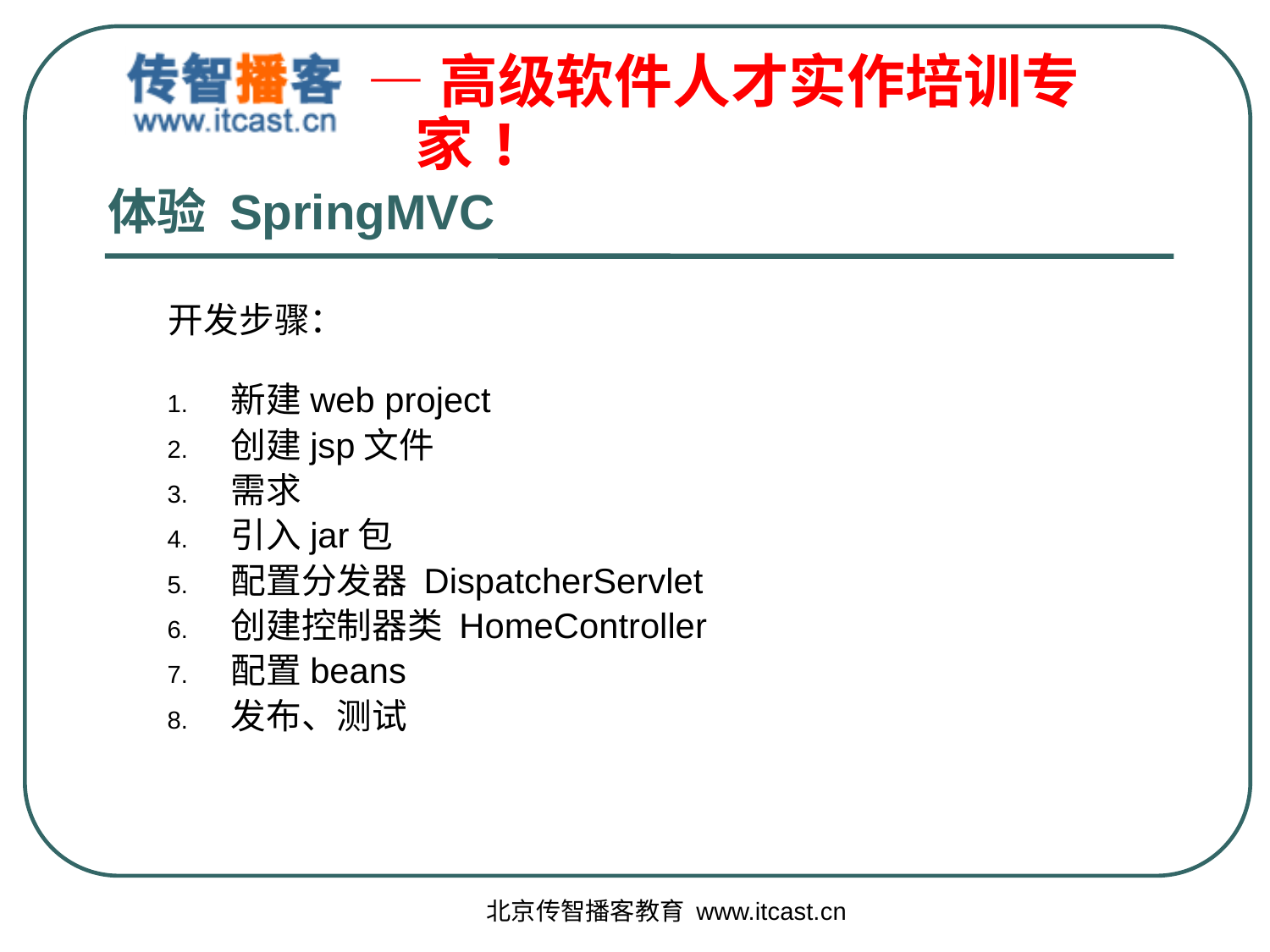

# 体验 SpringMVC
开发步骤：
新建web project
创建jsp文件
需求
引入jar包
配置分发器 DispatcherServlet
创建控制器类 HomeController
配置beans
发布、测试

北京传智播客教育 www.itcast.cn